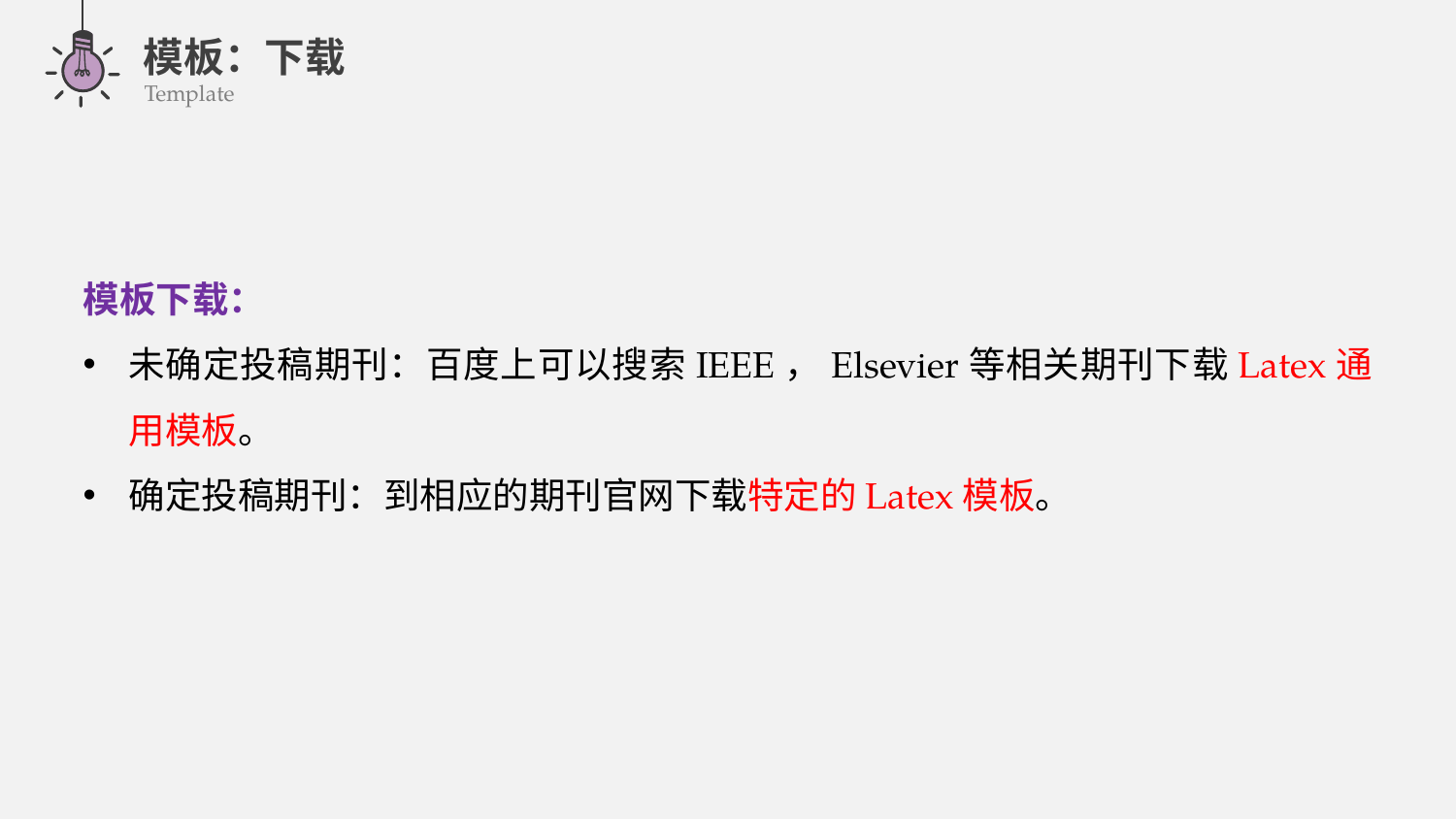

模板：下载
Template
模板下载：
未确定投稿期刊：百度上可以搜索IEEE，Elsevier等相关期刊下载Latex通用模板。
确定投稿期刊：到相应的期刊官网下载特定的Latex模板。